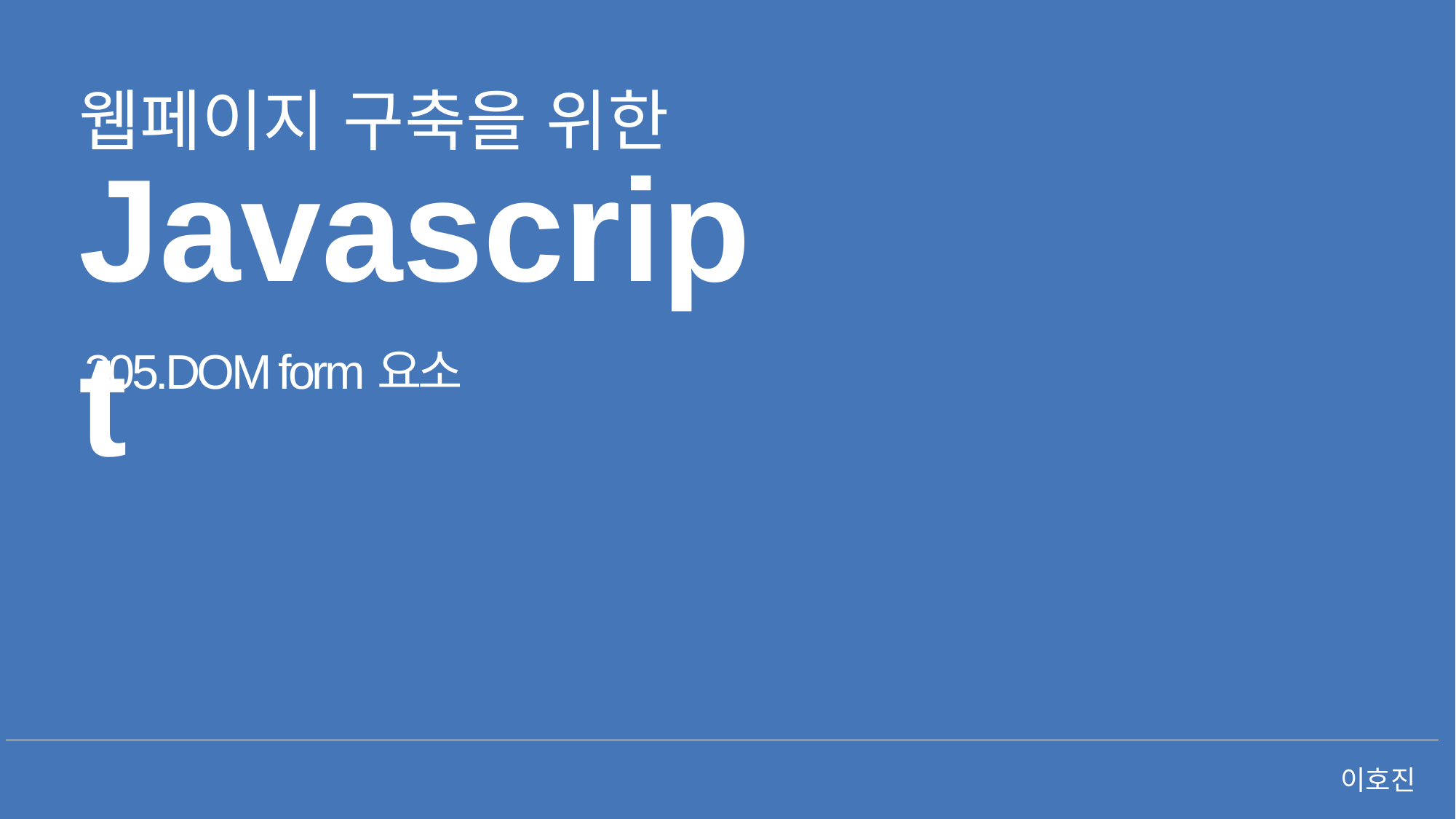

웹페이지 구축을 위한
Javascript
305.DOM form요소
이호진